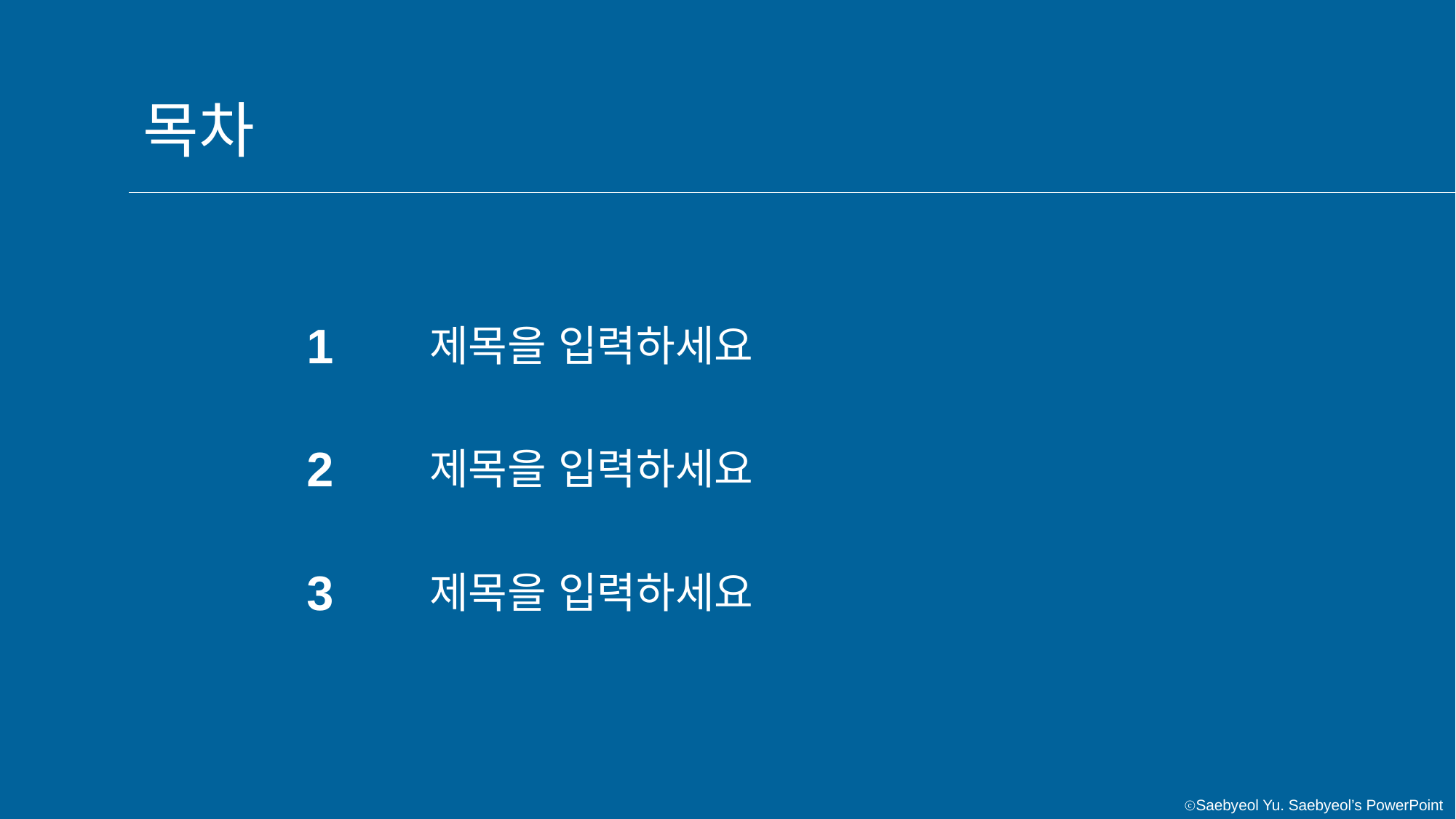

목차
1
제목을 입력하세요
2
제목을 입력하세요
3
제목을 입력하세요